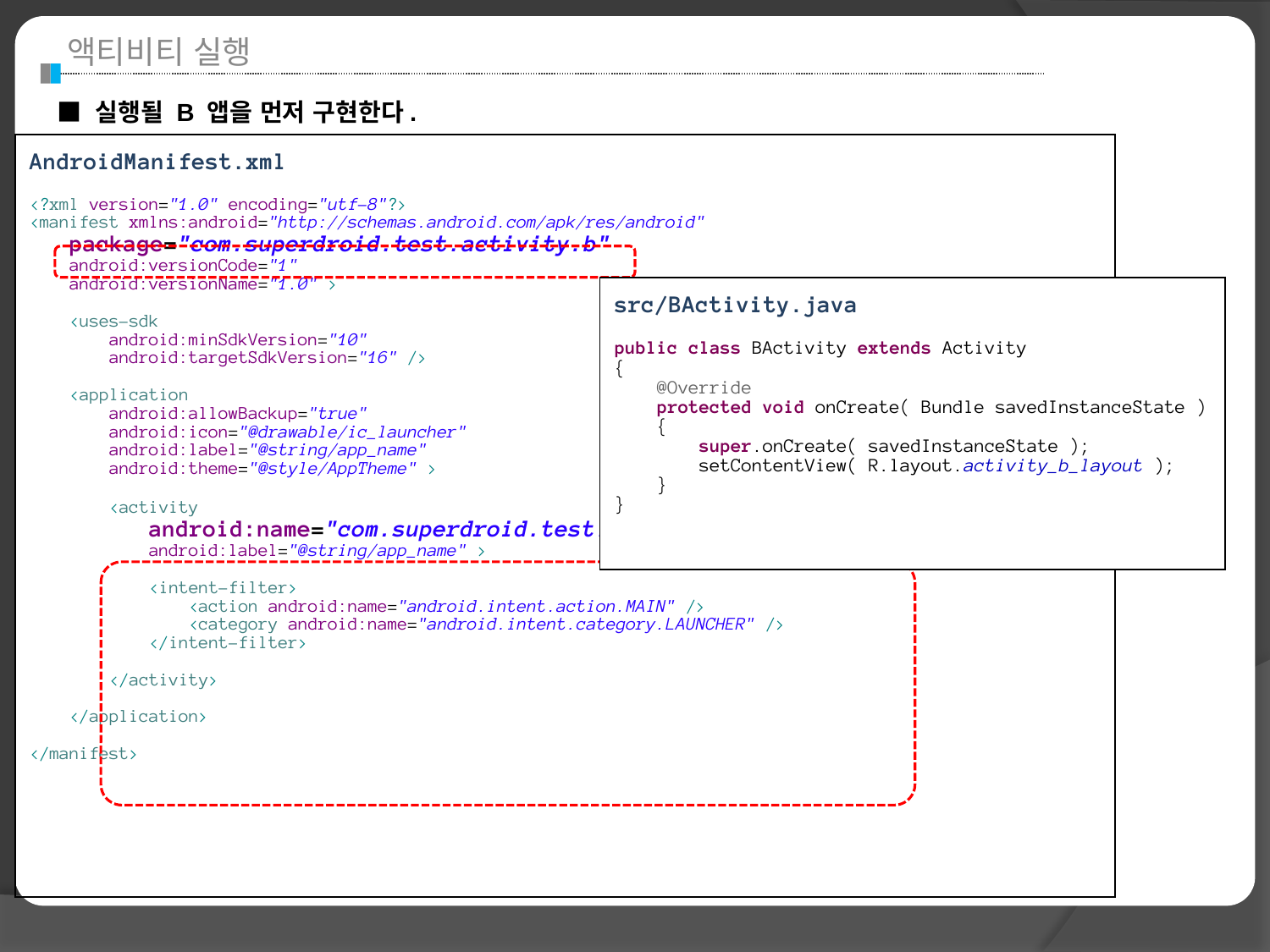

액티비티 실행

■ 실행될 B 앱을 먼저 구현한다.
| AndroidManifest.xml <?xml version="1.0" encoding="utf-8"?> <manifest xmlns:android="http://schemas.android.com/apk/res/android" package="com.superdroid.test.activity.b" android:versionCode="1" android:versionName="1.0" > <uses-sdk android:minSdkVersion="10" android:targetSdkVersion="16" /> <application android:allowBackup="true" android:icon="@drawable/ic\_launcher" android:label="@string/app\_name" android:theme="@style/AppTheme" > <activity android:name="com.superdroid.test.activity.b.BActivity" android:label="@string/app\_name" > <intent-filter> <action android:name="android.intent.action.MAIN" /> <category android:name="android.intent.category.LAUNCHER" /> </intent-filter> </activity> </application> </manifest> |
| --- |

| src/BActivity.java public class BActivity extends Activity { @Override protected void onCreate( Bundle savedInstanceState ) { super.onCreate( savedInstanceState ); setContentView( R.layout.activity\_b\_layout ); } } |
| --- |